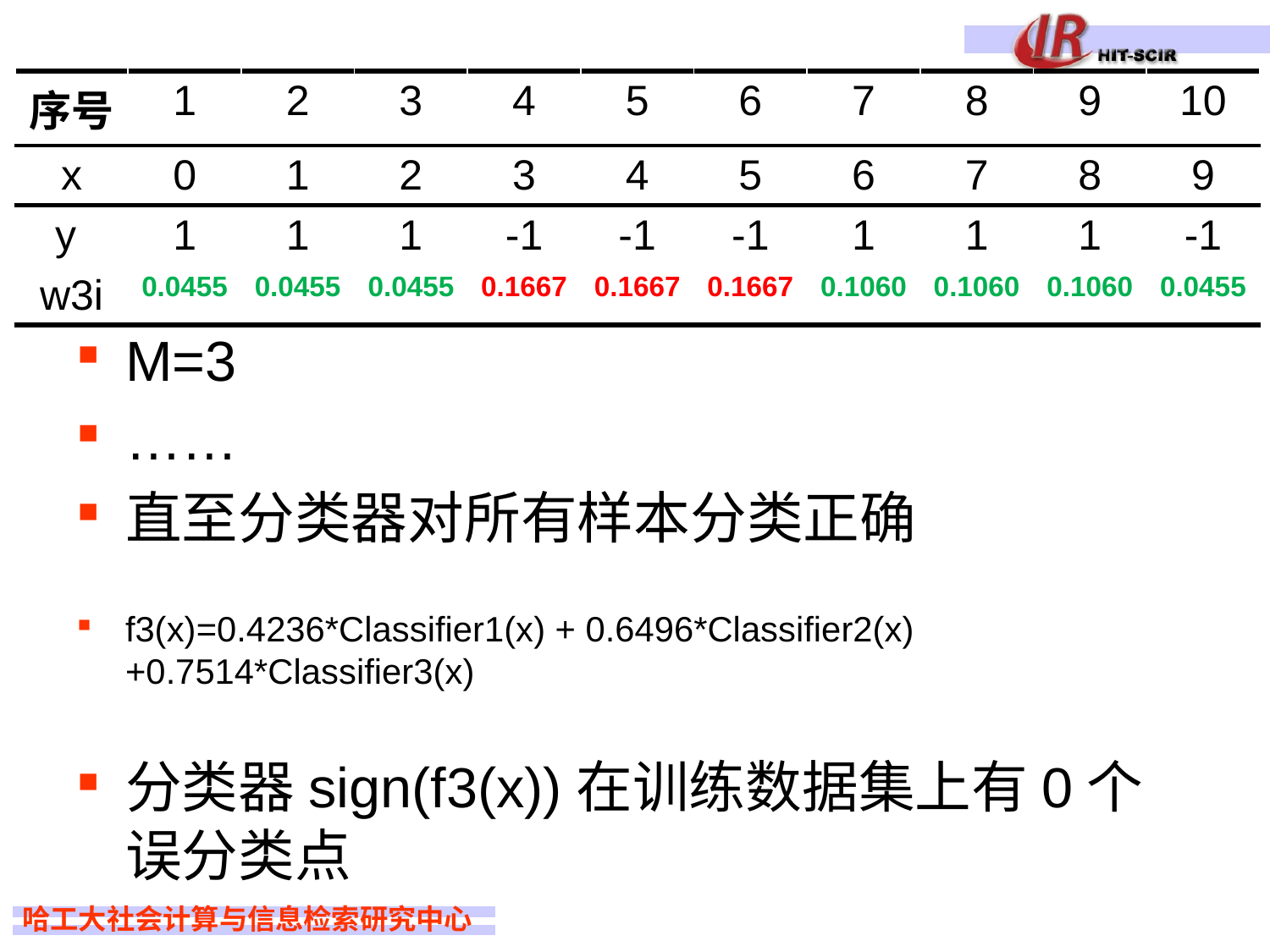

| 序号 | 1 | 2 | 3 | 4 | 5 | 6 | 7 | 8 | 9 | 10 |
| --- | --- | --- | --- | --- | --- | --- | --- | --- | --- | --- |
| x | 0 | 1 | 2 | 3 | 4 | 5 | 6 | 7 | 8 | 9 |
| y | 1 | 1 | 1 | -1 | -1 | -1 | 1 | 1 | 1 | -1 |
| w3i | 0.0455 | 0.0455 | 0.0455 | 0.1667 | 0.1667 | 0.1667 | 0.1060 | 0.1060 | 0.1060 | 0.0455 |

M=3
……
直至分类器对所有样本分类正确

f3(x)=0.4236*Classifier1(x) + 0.6496*Classifier2(x)+0.7514*Classifier3(x)

分类器sign(f3(x))在训练数据集上有0个误分类点